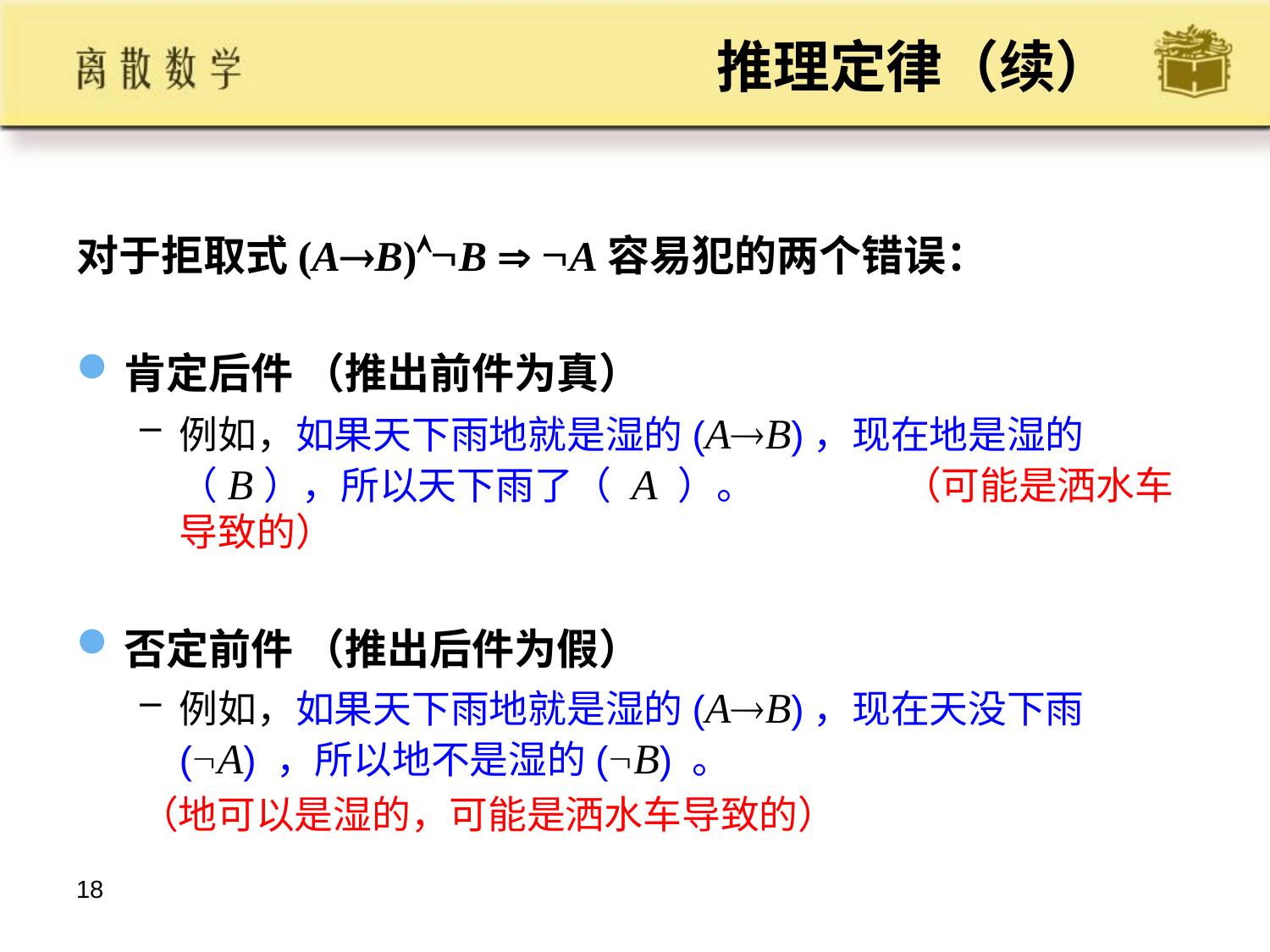

# 推理定律（续）
对于拒取式(A→B)∧¬B ⇒ ¬A容易犯的两个错误：

肯定后件 （推出前件为真）
例如，如果天下雨地就是湿的(A→B)，现在地是湿的（B），所以天下雨了（ A ）。                 （可能是洒水车导致的）

否定前件 （推出后件为假）
例如，如果天下雨地就是湿的(A→B)，现在天没下雨(¬A) ，所以地不是湿的(¬B) 。
（地可以是湿的，可能是洒水车导致的）
18